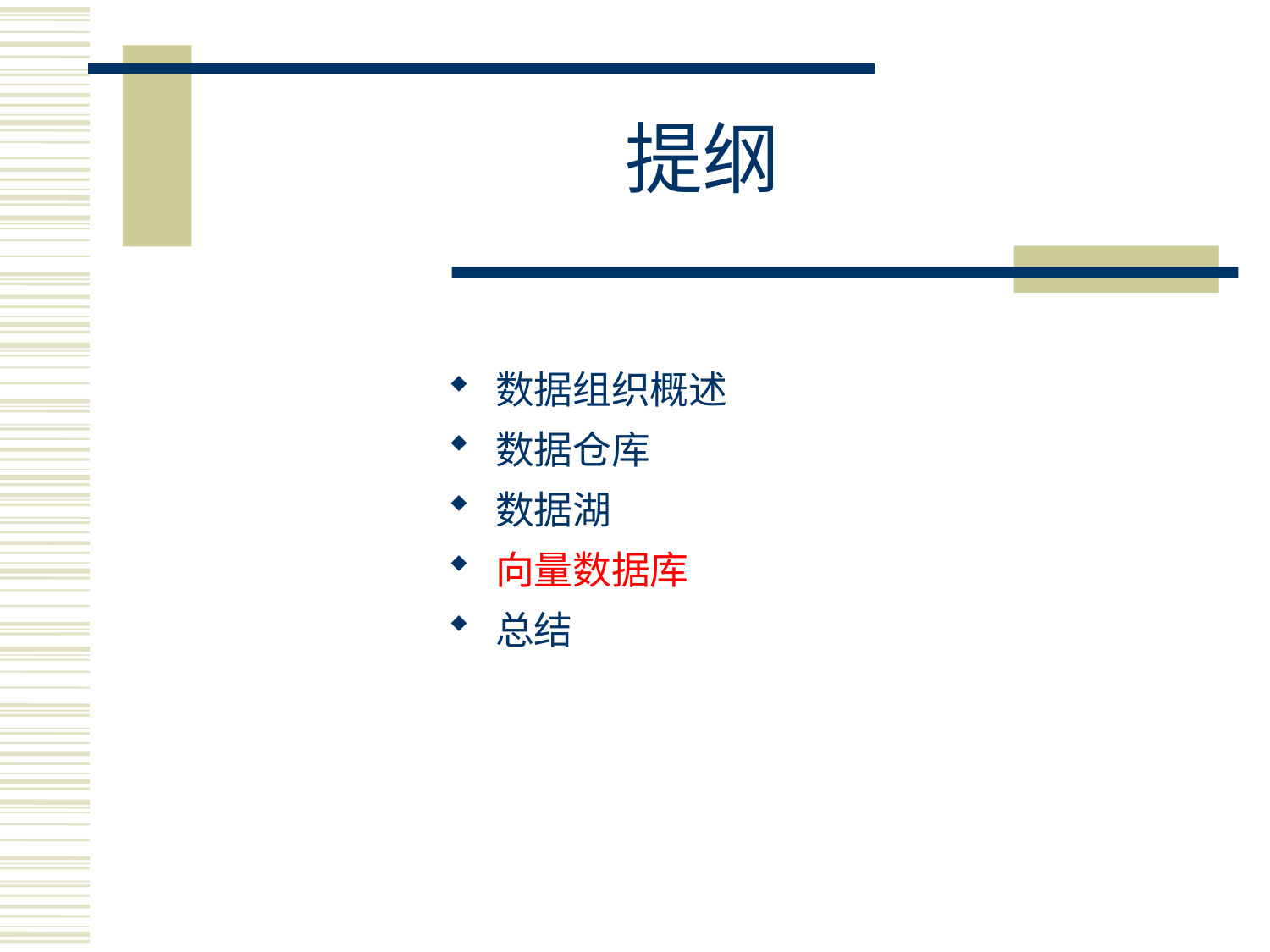

# 提纲
数据组织概述
数据仓库
数据湖
向量数据库
总结